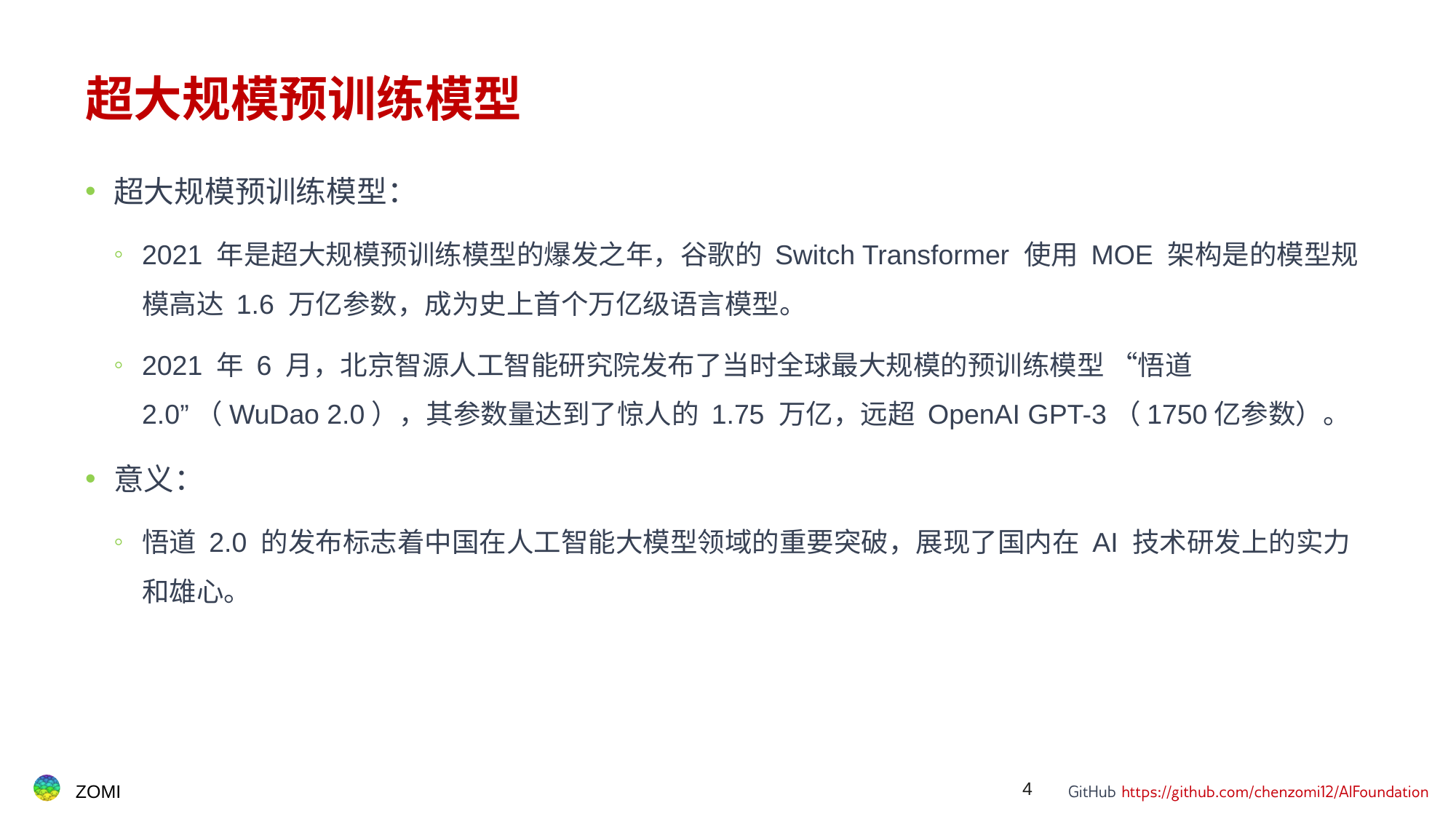

# 超大规模预训练模型
超大规模预训练模型：
2021 年是超大规模预训练模型的爆发之年，谷歌的 Switch Transformer 使用 MOE 架构是的模型规模高达 1.6 万亿参数，成为史上首个万亿级语言模型。
2021 年 6 月，北京智源人工智能研究院发布了当时全球最大规模的预训练模型 “悟道2.0”（WuDao 2.0），其参数量达到了惊人的 1.75 万亿，远超 OpenAI GPT-3（1750亿参数）。
意义：
悟道 2.0 的发布标志着中国在人工智能大模型领域的重要突破，展现了国内在 AI 技术研发上的实力和雄心。